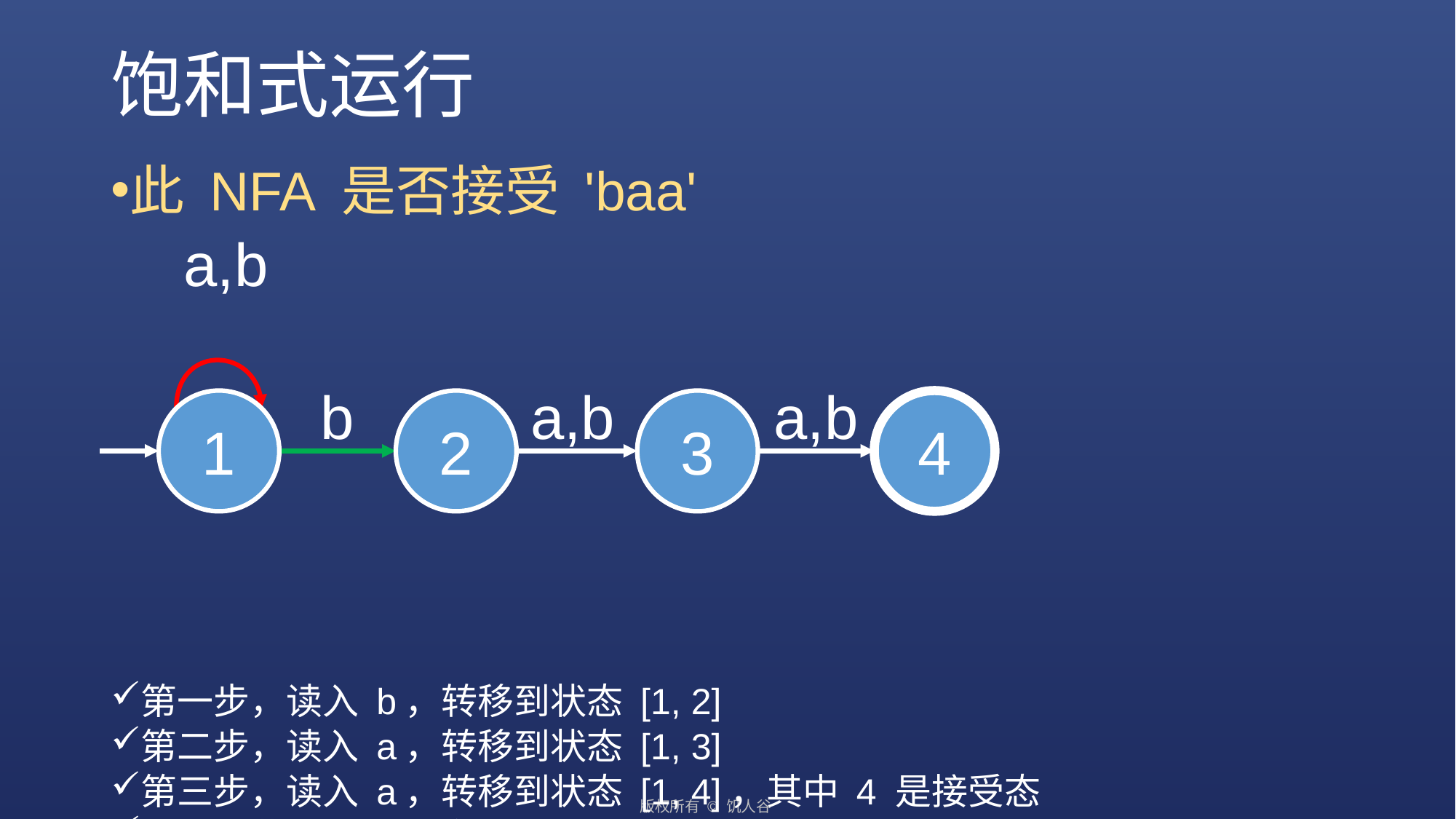

# 饱和式运行
此 NFA 是否接受 'baa'

第一步，读入 b，转移到状态 [1, 2]
第二步，读入 a，转移到状态 [1, 3]
第三步，读入 a，转移到状态 [1, 4]，其中 4 是接受态
所以，此 NFA 接受 'baa'
即，每一步都尝试了所有可能性，只要最后一步中有一个接受即可
a,b
b
a,b
a,b
1
2
3
4